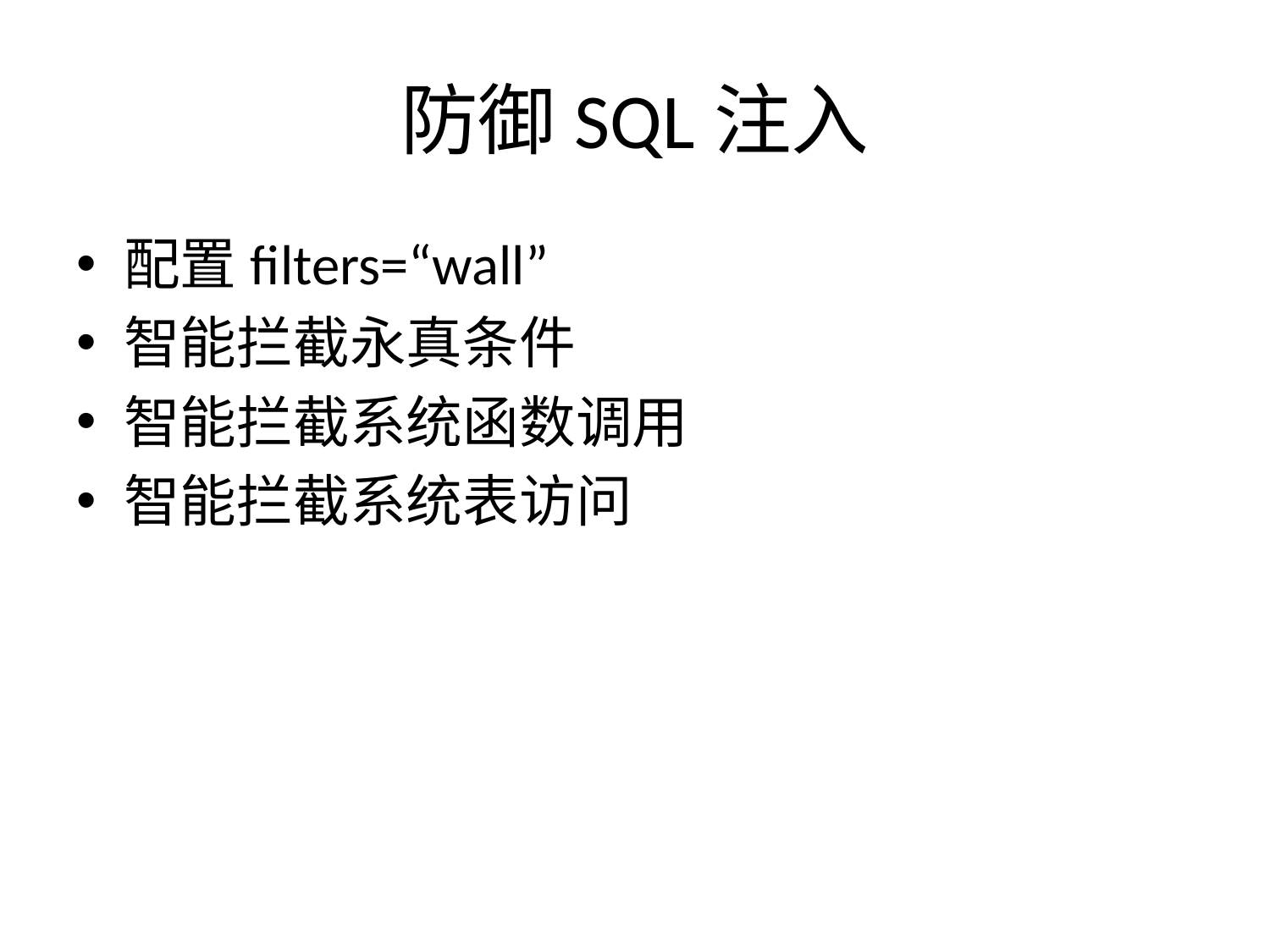

# 防御SQL注入
配置filters=“wall”
智能拦截永真条件
智能拦截系统函数调用
智能拦截系统表访问